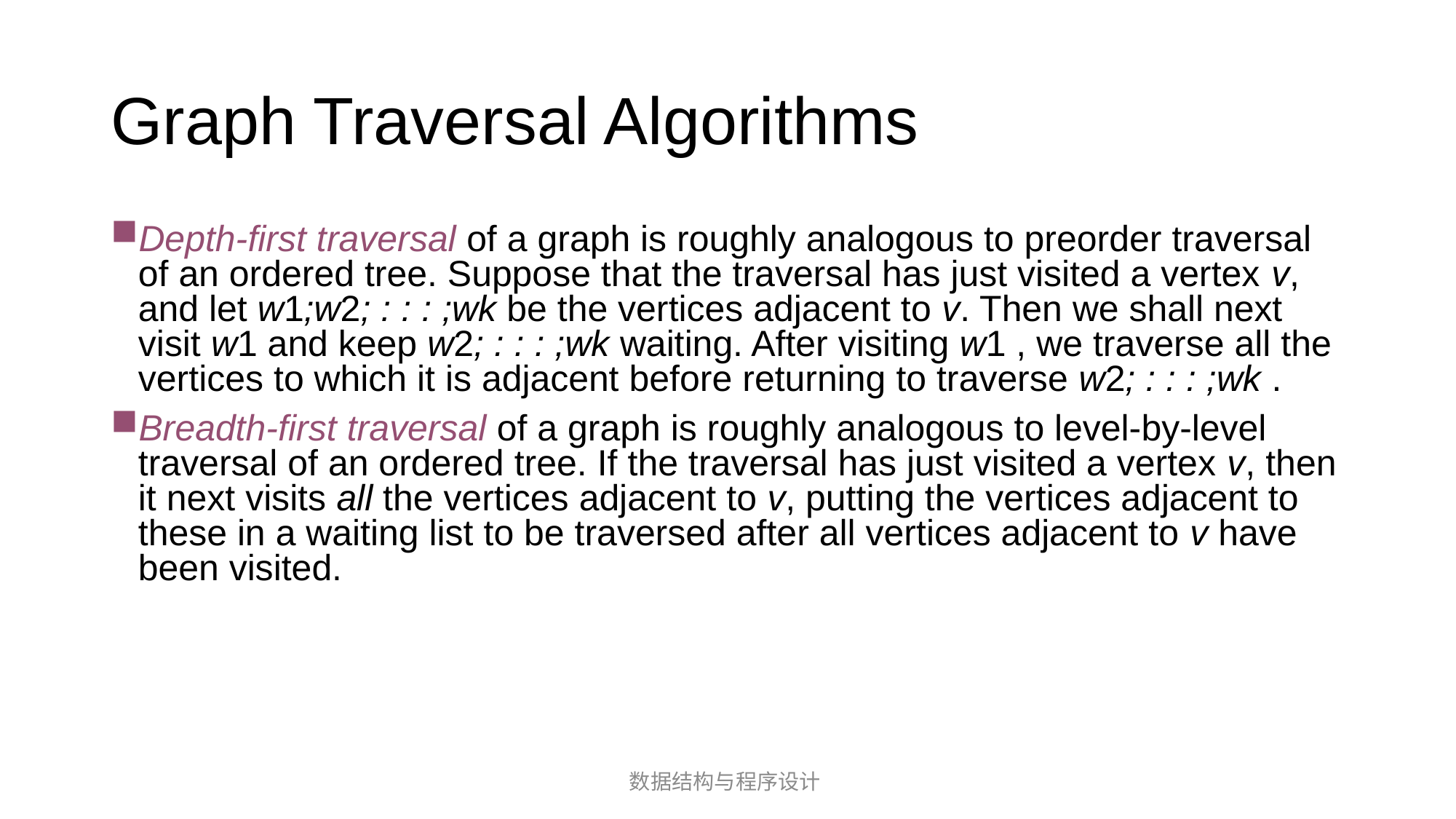

# Graph Traversal Algorithms
Depth-first traversal of a graph is roughly analogous to preorder traversal of an ordered tree. Suppose that the traversal has just visited a vertex v, and let w1;w2; : : : ;wk be the vertices adjacent to v. Then we shall next visit w1 and keep w2; : : : ;wk waiting. After visiting w1 , we traverse all the vertices to which it is adjacent before returning to traverse w2; : : : ;wk .
Breadth-first traversal of a graph is roughly analogous to level-by-level traversal of an ordered tree. If the traversal has just visited a vertex v, then it next visits all the vertices adjacent to v, putting the vertices adjacent to these in a waiting list to be traversed after all vertices adjacent to v have been visited.

数据结构与程序设计
32